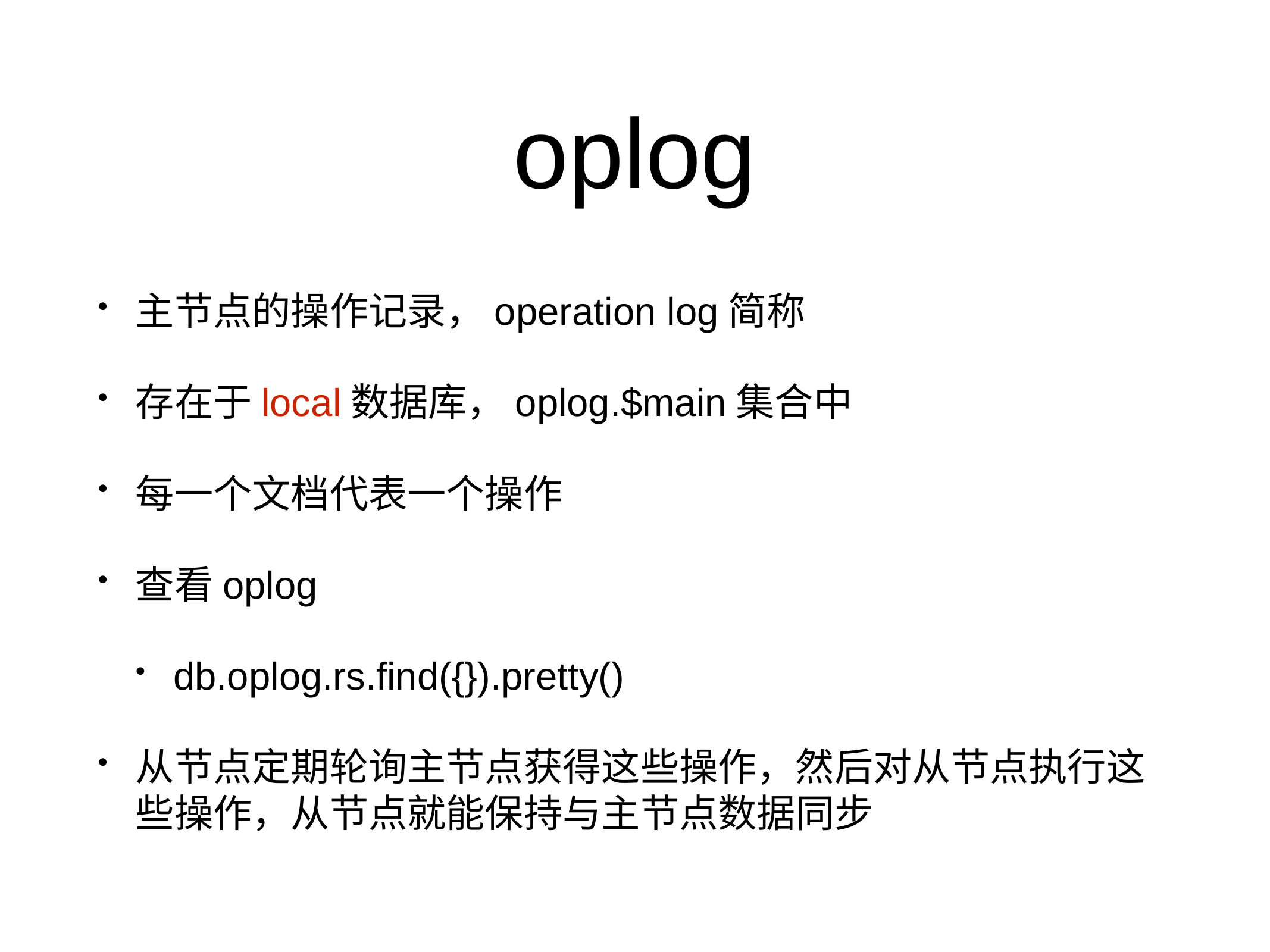

# oplog
主节点的操作记录，operation log简称
存在于local数据库，oplog.$main集合中
每一个文档代表一个操作
查看oplog
db.oplog.rs.find({}).pretty()
从节点定期轮询主节点获得这些操作，然后对从节点执行这些操作，从节点就能保持与主节点数据同步